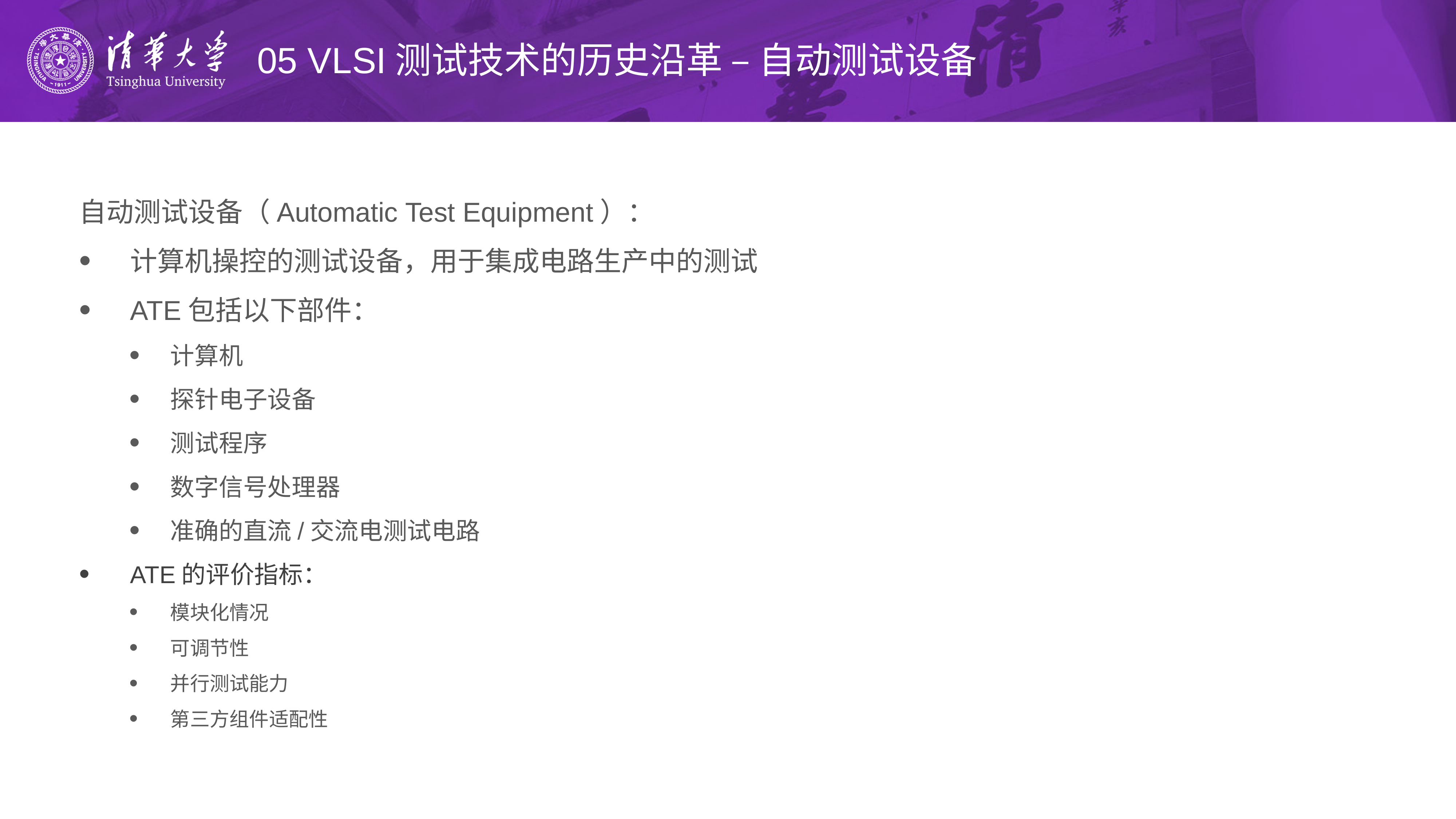

# 05 VLSI测试技术的历史沿革 – 自动测试设备
自动测试设备（Automatic Test Equipment）：
计算机操控的测试设备，用于集成电路生产中的测试
ATE包括以下部件：
计算机
探针电子设备
测试程序
数字信号处理器
准确的直流/交流电测试电路
ATE的评价指标：
模块化情况
可调节性
并行测试能力
第三方组件适配性